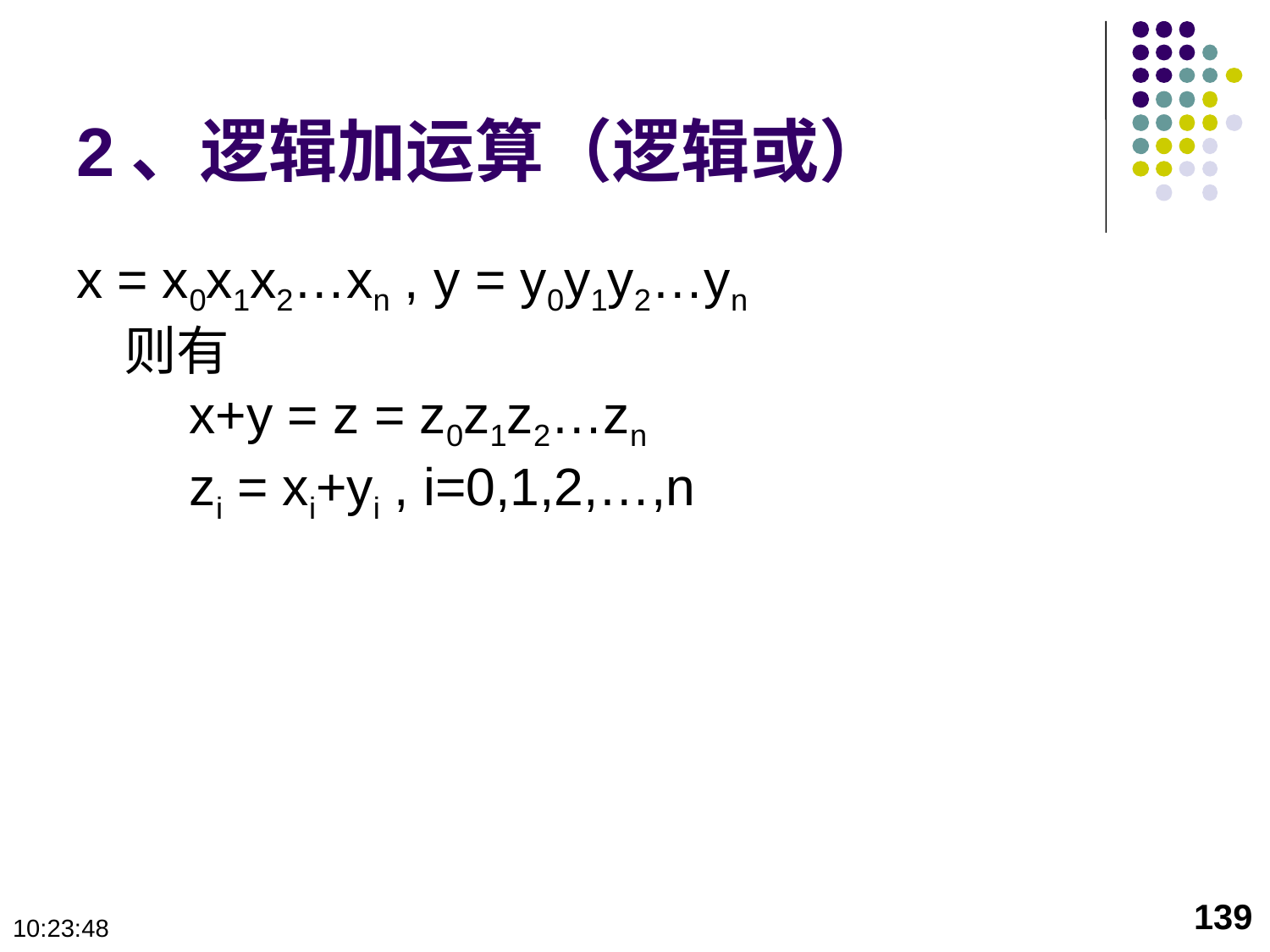

# 2、逻辑加运算（逻辑或）
x = x0x1x2…xn , y = y0y1y2…yn
则有
　x+y = z = z0z1z2…zn
　zi = xi+yi , i=0,1,2,…,n
139
10:23:48